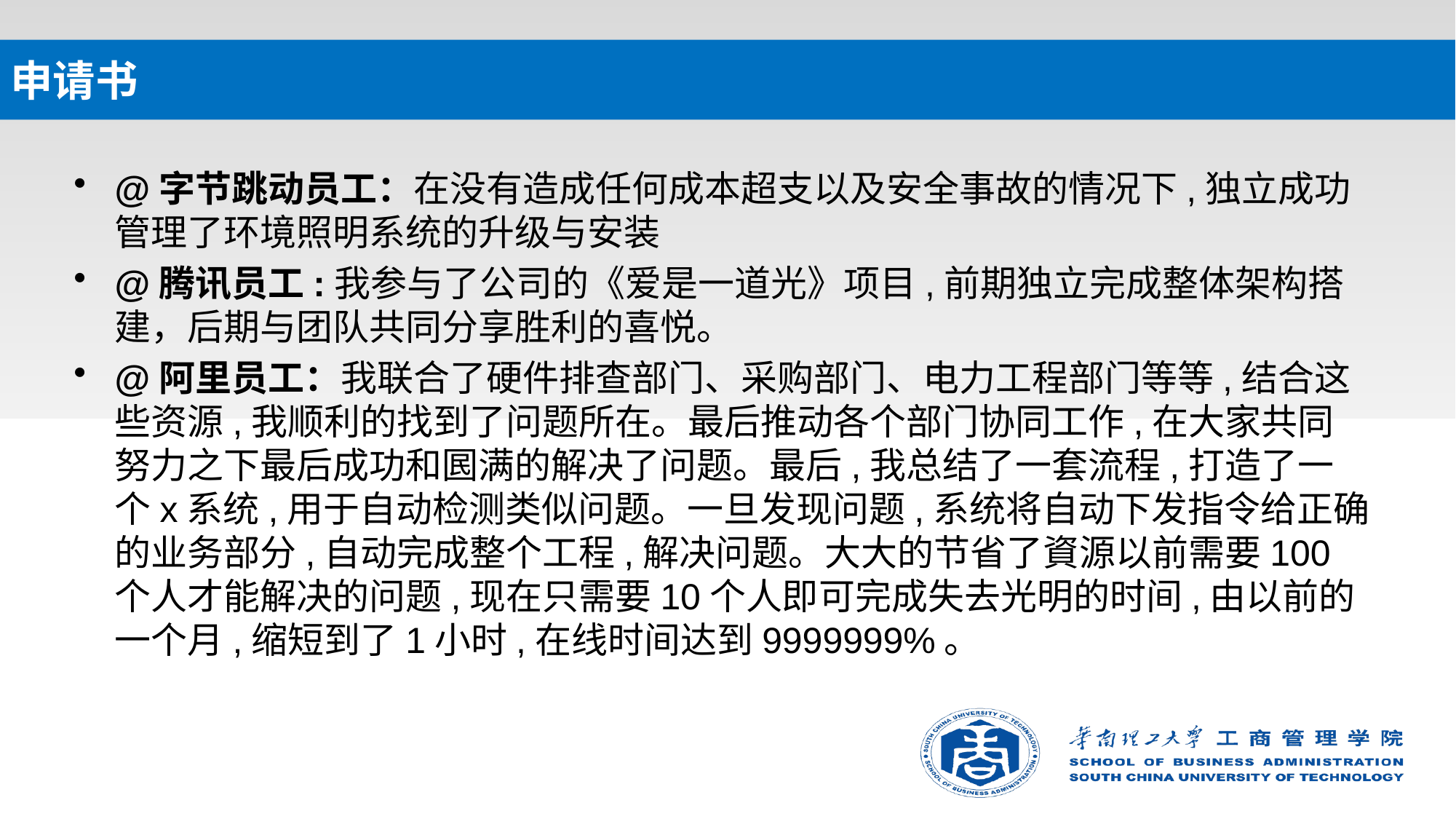

# 申请书
@字节跳动员工：在没有造成任何成本超支以及安全事故的情况下,独立成功管理了环境照明系统的升级与安装
@腾讯员工:我参与了公司的《爱是一道光》项目,前期独立完成整体架构搭建，后期与团队共同分享胜利的喜悦。
@阿里员工：我联合了硬件排查部门、采购部门、电力工程部门等等,结合这些资源,我顺利的找到了问题所在。最后推动各个部门协同工作,在大家共同努力之下最后成功和囻满的解决了问题。最后,我总结了一套流程,打造了一个x系统,用于自动检测类似问题。一旦发现问题,系统将自动下发指令给正确的业务部分,自动完成整个工程,解决问题。大大的节省了資源以前需要100个人才能解决的问题,现在只需要10个人即可完成失去光明的时间,由以前的一个月,缩短到了1小时,在线时间达到9999999%。